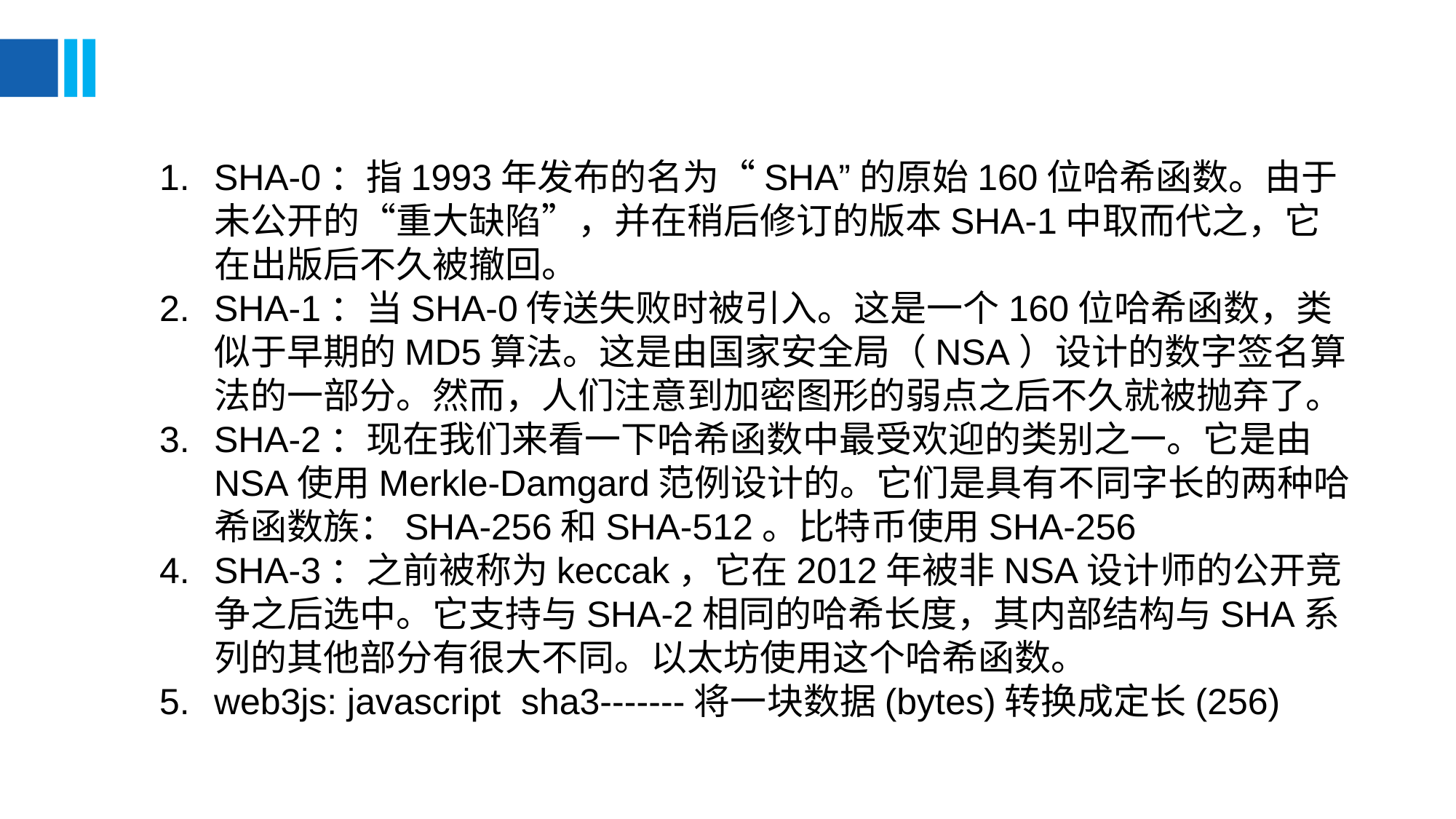

SHA-0：指1993年发布的名为“SHA”的原始160位哈希函数。由于未公开的“重大缺陷”，并在稍后修订的版本SHA-1中取而代之，它在出版后不久被撤回。
SHA-1：当SHA-0传送失败时被引入。这是一个160位哈希函数，类似于早期的MD5算法。这是由国家安全局（NSA）设计的数字签名算法的一部分。然而，人们注意到加密图形的弱点之后不久就被抛弃了。
SHA-2：现在我们来看一下哈希函数中最受欢迎的类别之一。它是由NSA使用Merkle-Damgard范例设计的。它们是具有不同字长的两种哈希函数族：SHA-256和SHA-512。比特币使用SHA-256
SHA-3：之前被称为keccak，它在2012年被非NSA设计师的公开竞争之后选中。它支持与SHA-2相同的哈希长度，其内部结构与SHA系列的其他部分有很大不同。以太坊使用这个哈希函数。
web3js: javascript  sha3-------将一块数据(bytes)转换成定长(256)